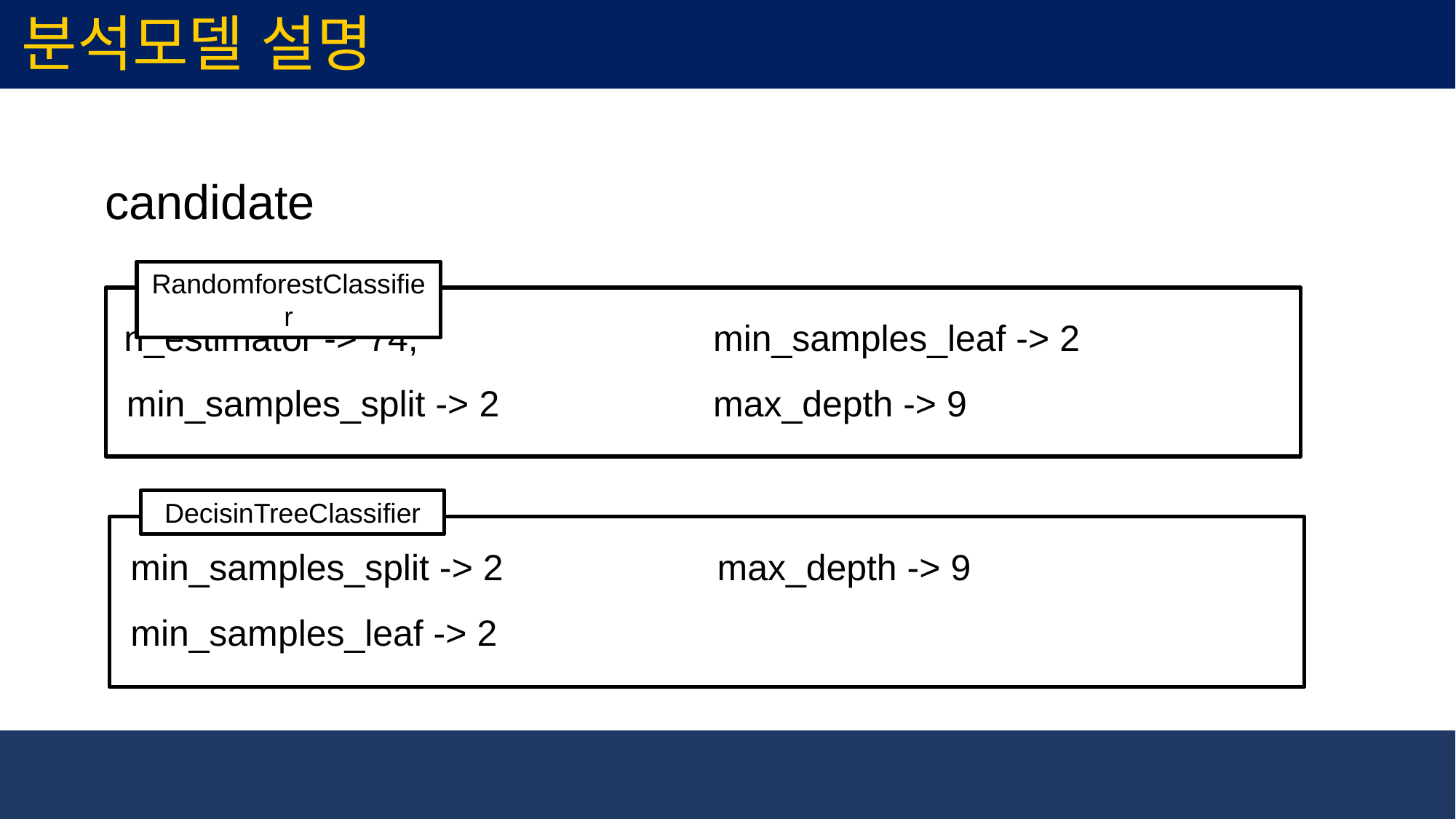

분석모델 설명
 candidate
RandomforestClassifier
 n_estimator -> 74,
 min_samples_split -> 2
 min_samples_leaf -> 2
 max_depth -> 9
DecisinTreeClassifier
 min_samples_split -> 2
 min_samples_leaf -> 2
 max_depth -> 9